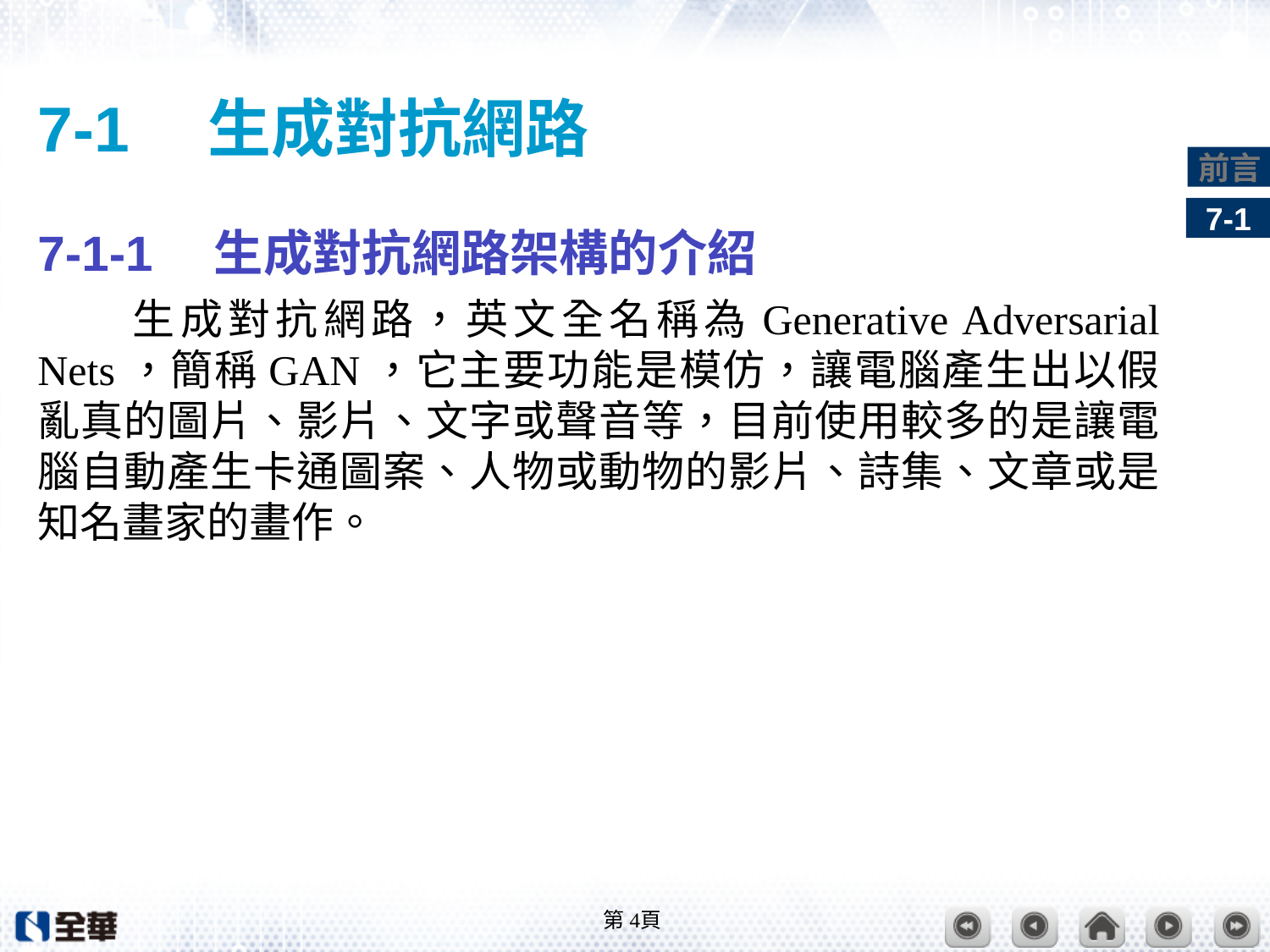

# 7-1　生成對抗網路
7-1-1　生成對抗網路架構的介紹
　　生成對抗網路，英文全名稱為Generative Adversarial Nets，簡稱GAN，它主要功能是模仿，讓電腦產生出以假亂真的圖片、影片、文字或聲音等，目前使用較多的是讓電腦自動產生卡通圖案、人物或動物的影片、詩集、文章或是知名畫家的畫作。